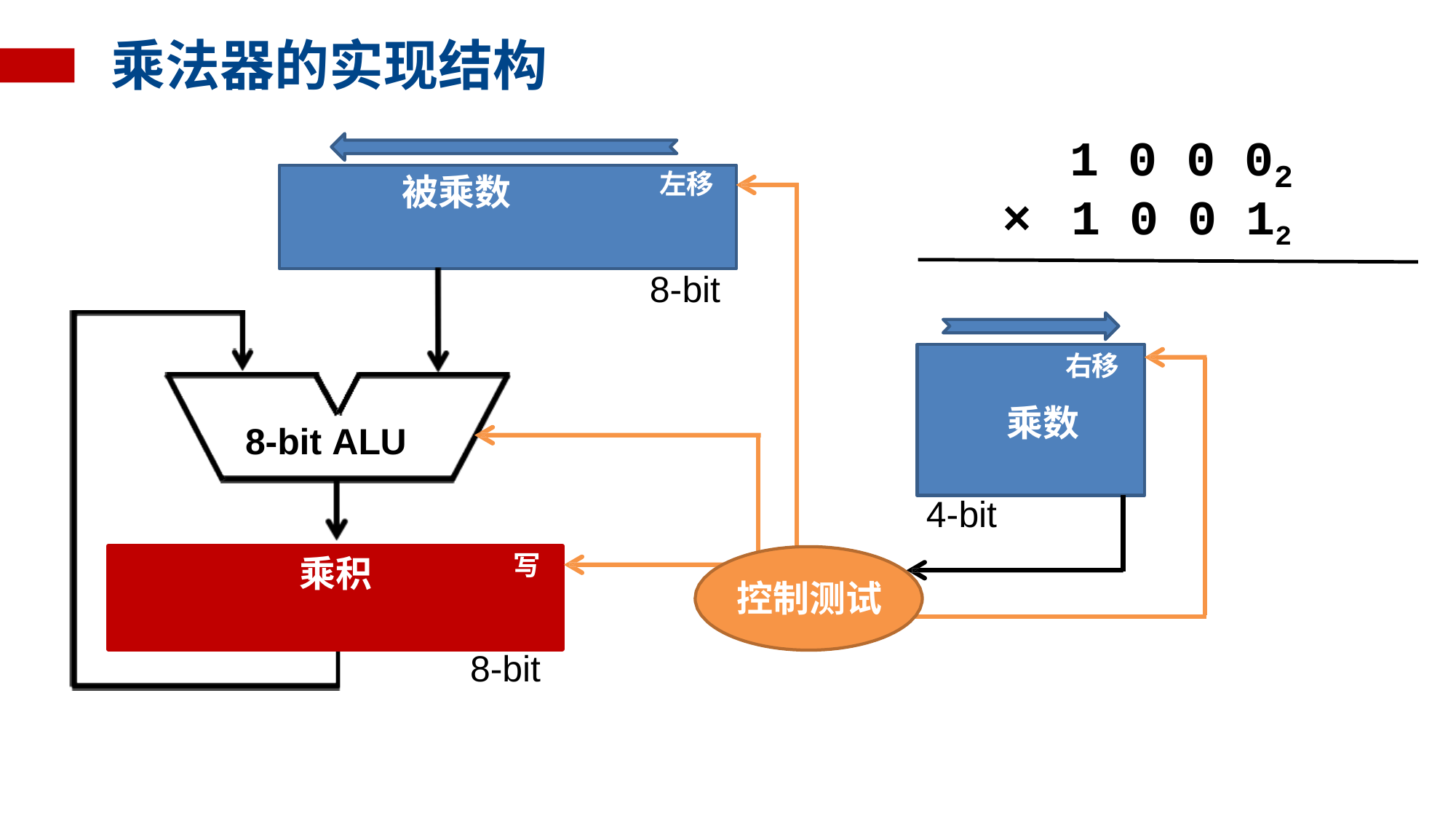

# 乘法器的实现结构
1 0 0 0

2

左移
被乘数

×	1 0 0 12

8-bit

       右移
乘数

8-bit ALU

4-bit

写
乘积

控制测试

8-bit